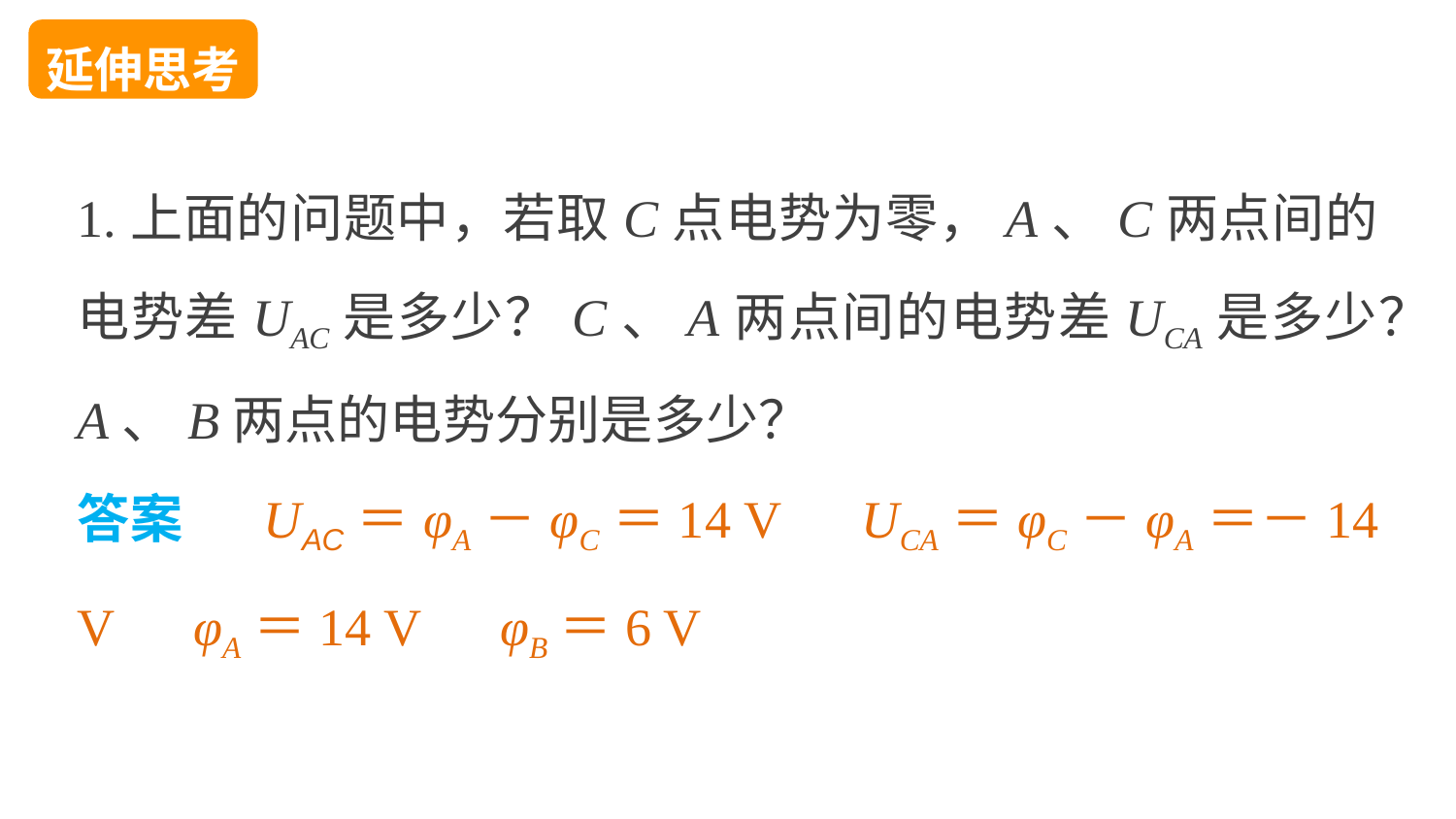

延伸思考
1.上面的问题中，若取C点电势为零，A、C两点间的电势差UAC是多少？C、A两点间的电势差UCA是多少？A、B两点的电势分别是多少？
答案　 UAC＝φA－φC＝14 V　UCA＝φC－φA＝－14 V　φA＝14 V　φB＝6 V